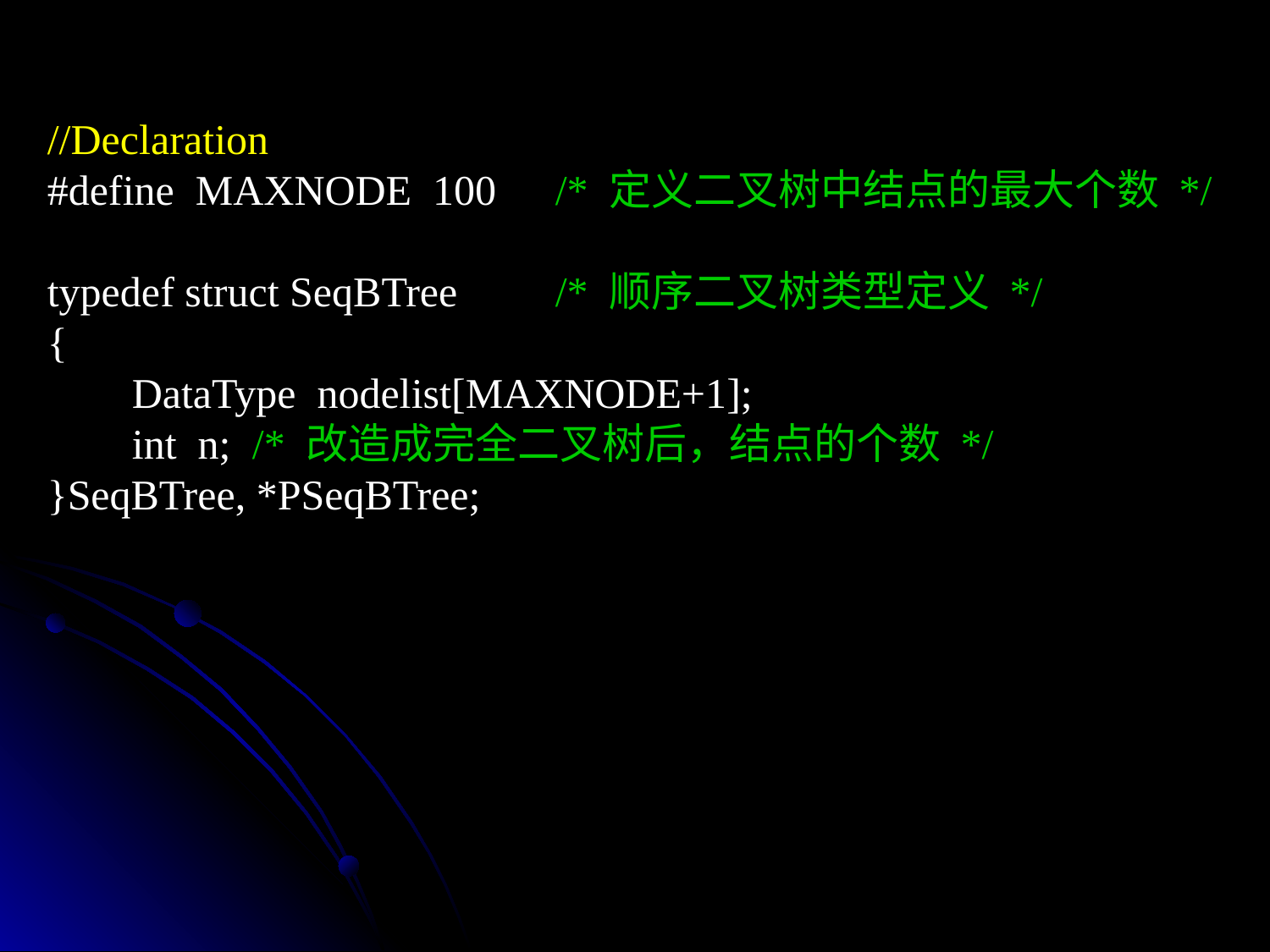

//Declaration
#define  MAXNODE  100   	/* 定义二叉树中结点的最大个数 */

typedef struct SeqBTree 	/* 顺序二叉树类型定义 */
{
        DataType  nodelist[MAXNODE+1];
        int  n;  /* 改造成完全二叉树后，结点的个数 */
}SeqBTree, *PSeqBTree;